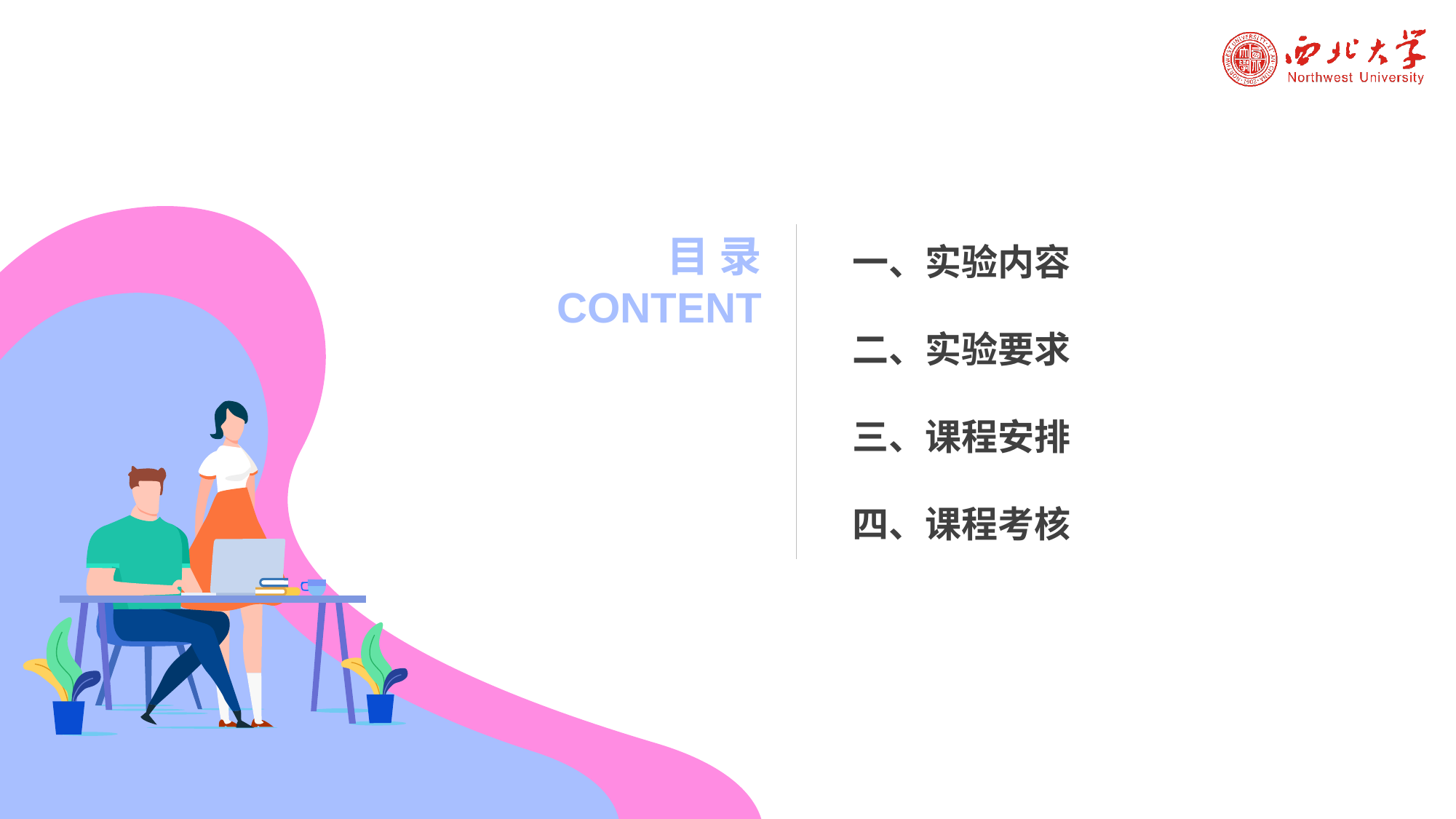

一、实验内容
二、实验要求
三、课程安排
四、课程考核
目 录
CONTENT